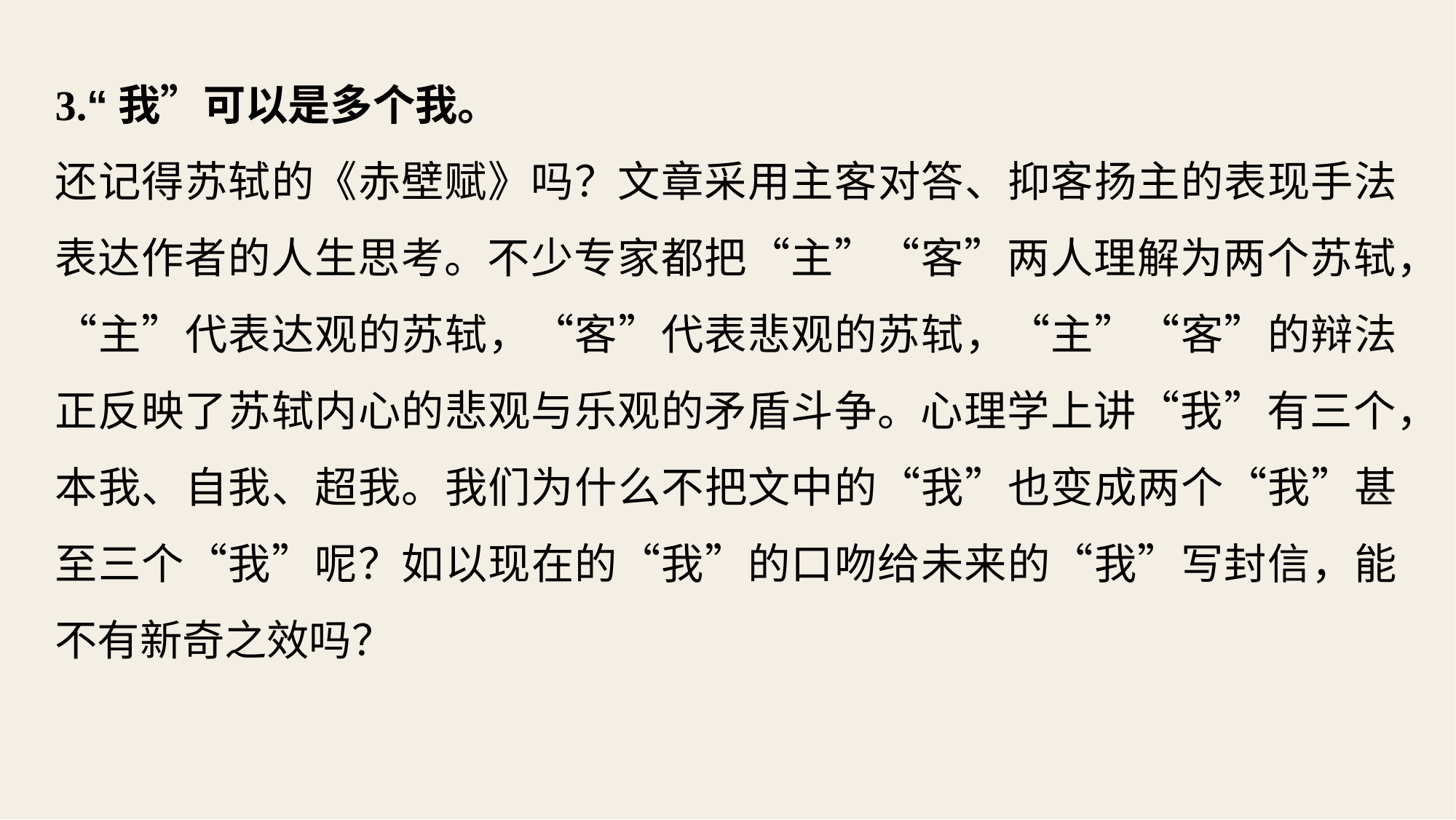

3.“我”可以是多个我。
还记得苏轼的《赤壁赋》吗？文章采用主客对答、抑客扬主的表现手法表达作者的人生思考。不少专家都把“主”“客”两人理解为两个苏轼，“主”代表达观的苏轼，“客”代表悲观的苏轼，“主”“客”的辩法正反映了苏轼内心的悲观与乐观的矛盾斗争。心理学上讲“我”有三个，本我、自我、超我。我们为什么不把文中的“我”也变成两个“我”甚至三个“我”呢？如以现在的“我”的口吻给未来的“我”写封信，能不有新奇之效吗？